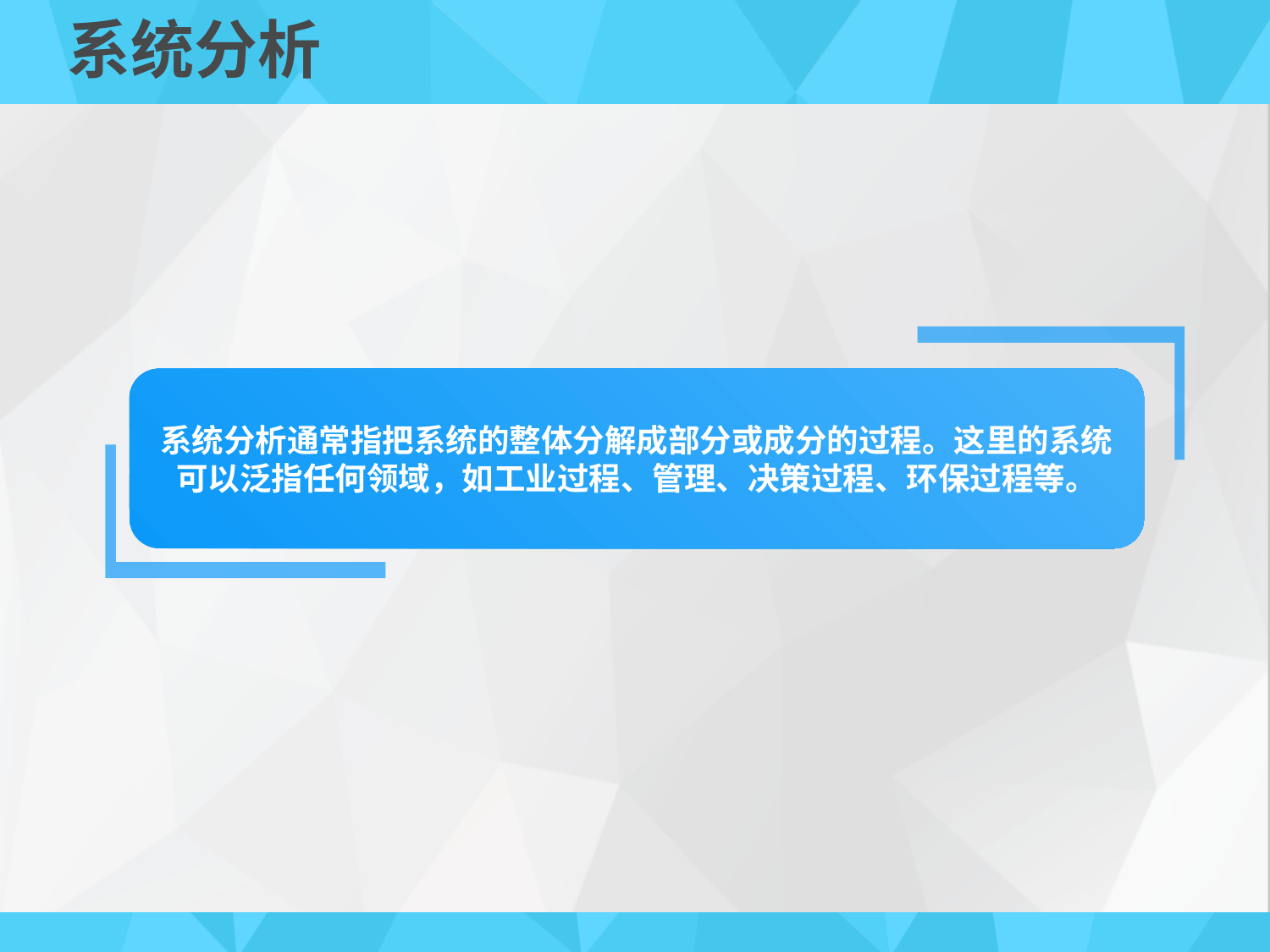

# 系统分析

系统分析通常指把系统的整体分解成部分或成分的过程。这里的系统
可以泛指任何领域，如工业过程、管理、决策过程、环保过程等。